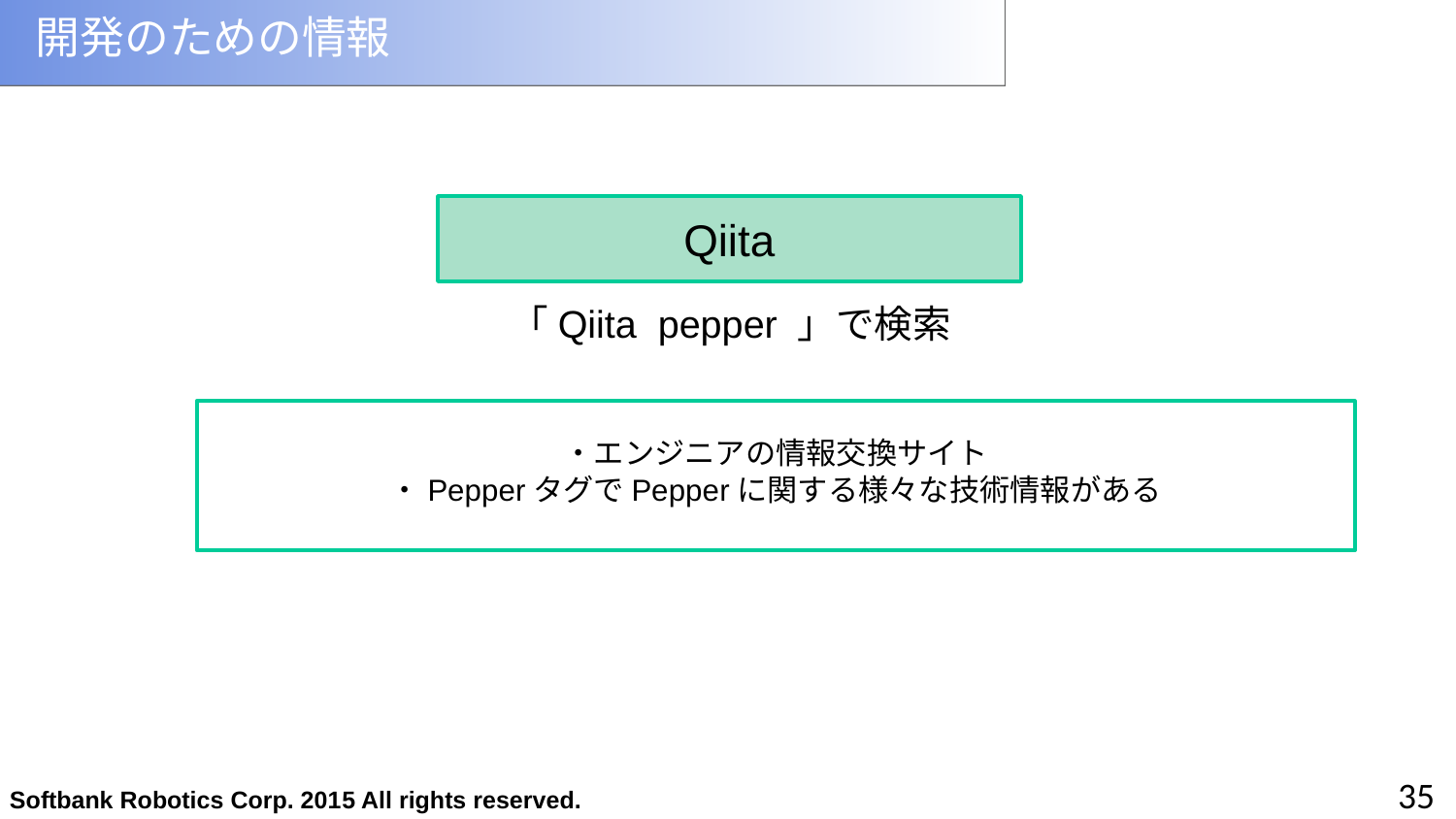

# 開発のための情報
Qiita
「Qiita  pepper 」で検索

・エンジニアの情報交換サイト
・PepperタグでPepperに関する様々な技術情報がある
35